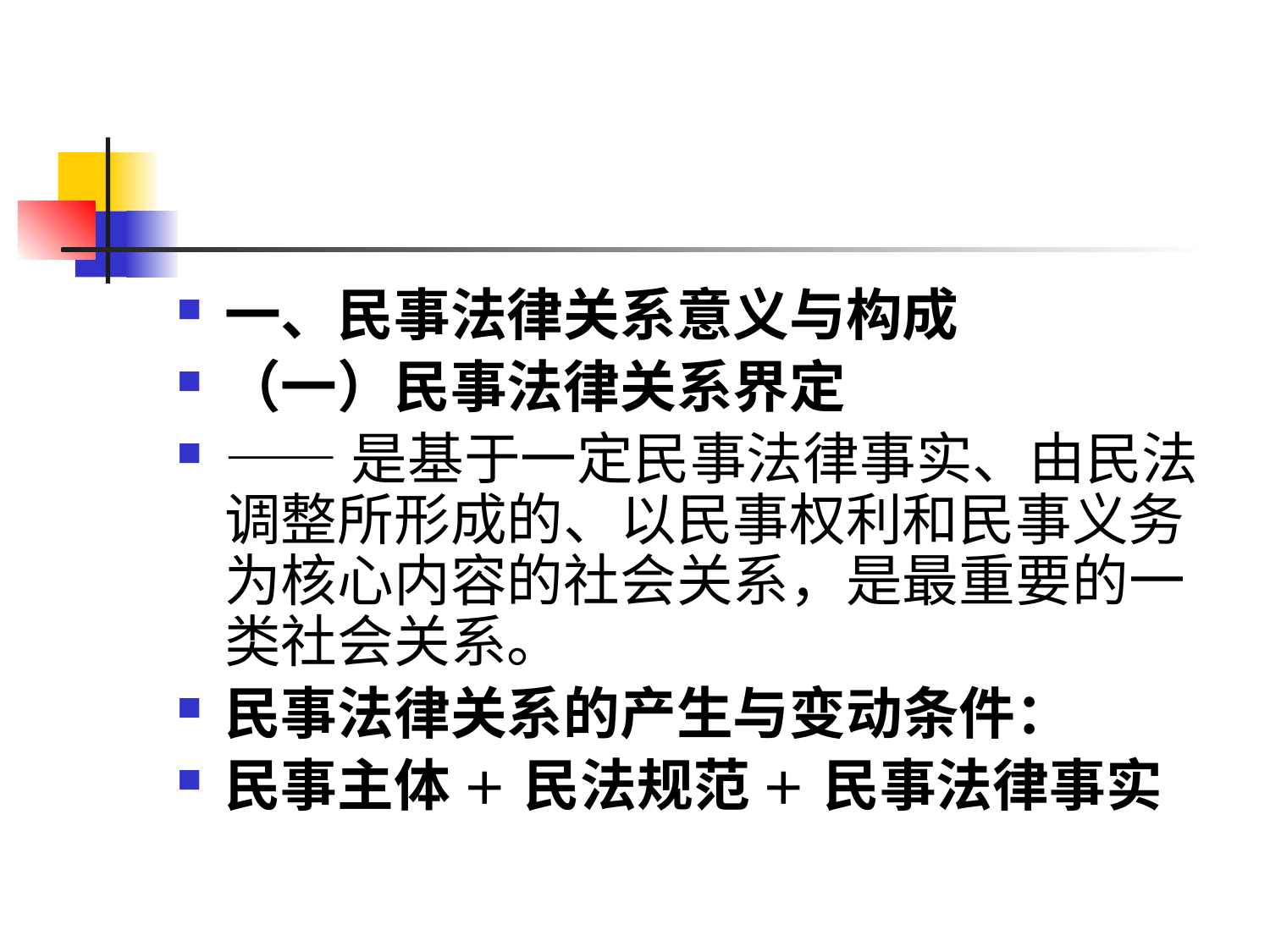

#
一、民事法律关系意义与构成
（一）民事法律关系界定
——是基于一定民事法律事实、由民法调整所形成的、以民事权利和民事义务为核心内容的社会关系，是最重要的一类社会关系。
民事法律关系的产生与变动条件：
民事主体+民法规范+民事法律事实